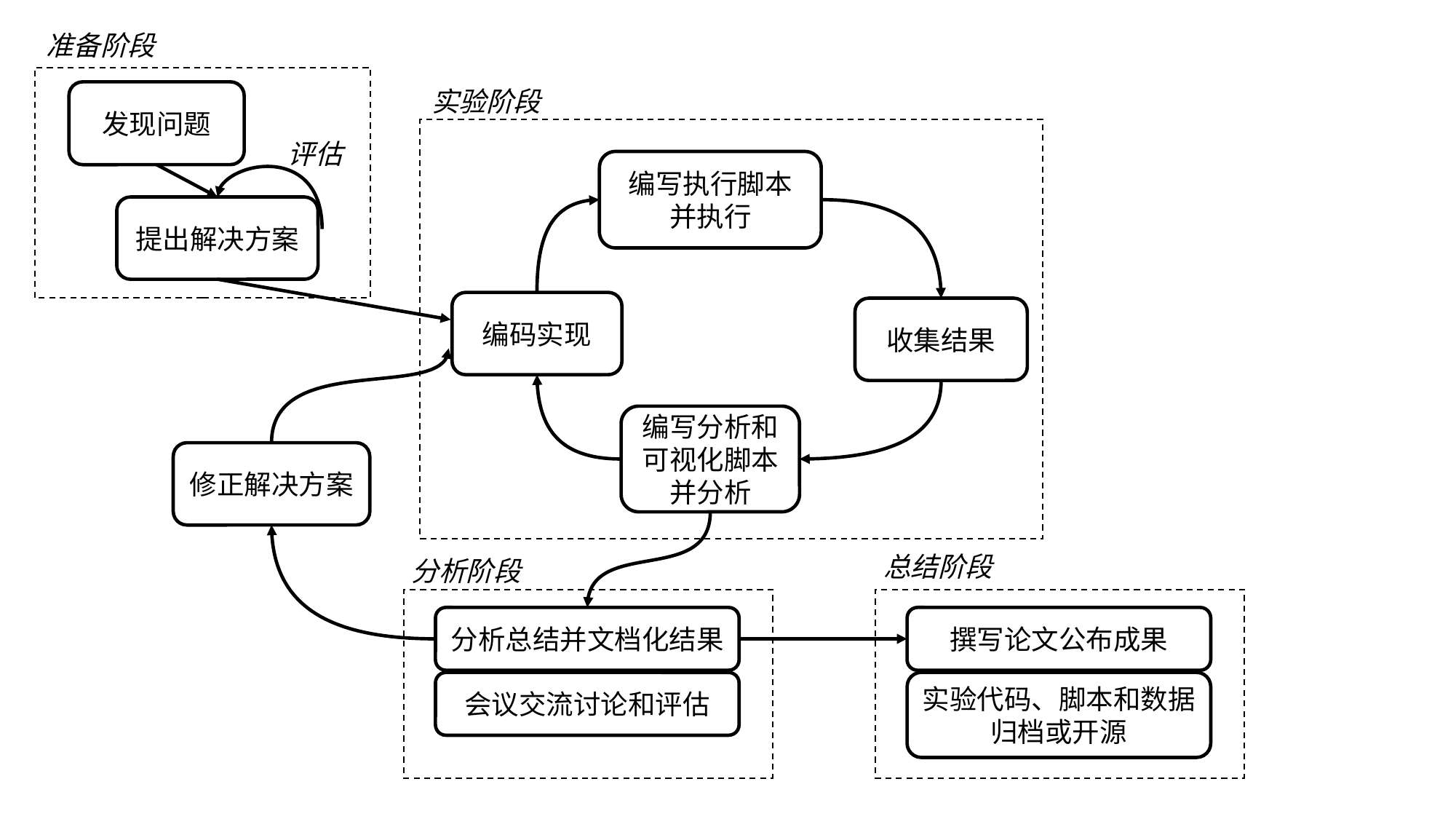

准备阶段

实验阶段
发现问题

评估
编写执行脚本并执行
提出解决方案
编码实现
收集结果
编写分析和可视化脚本并分析
修正解决方案
总结阶段
分析阶段

分析总结并文档化结果
撰写论文公布成果
会议交流讨论和评估
实验代码、脚本和数据归档或开源